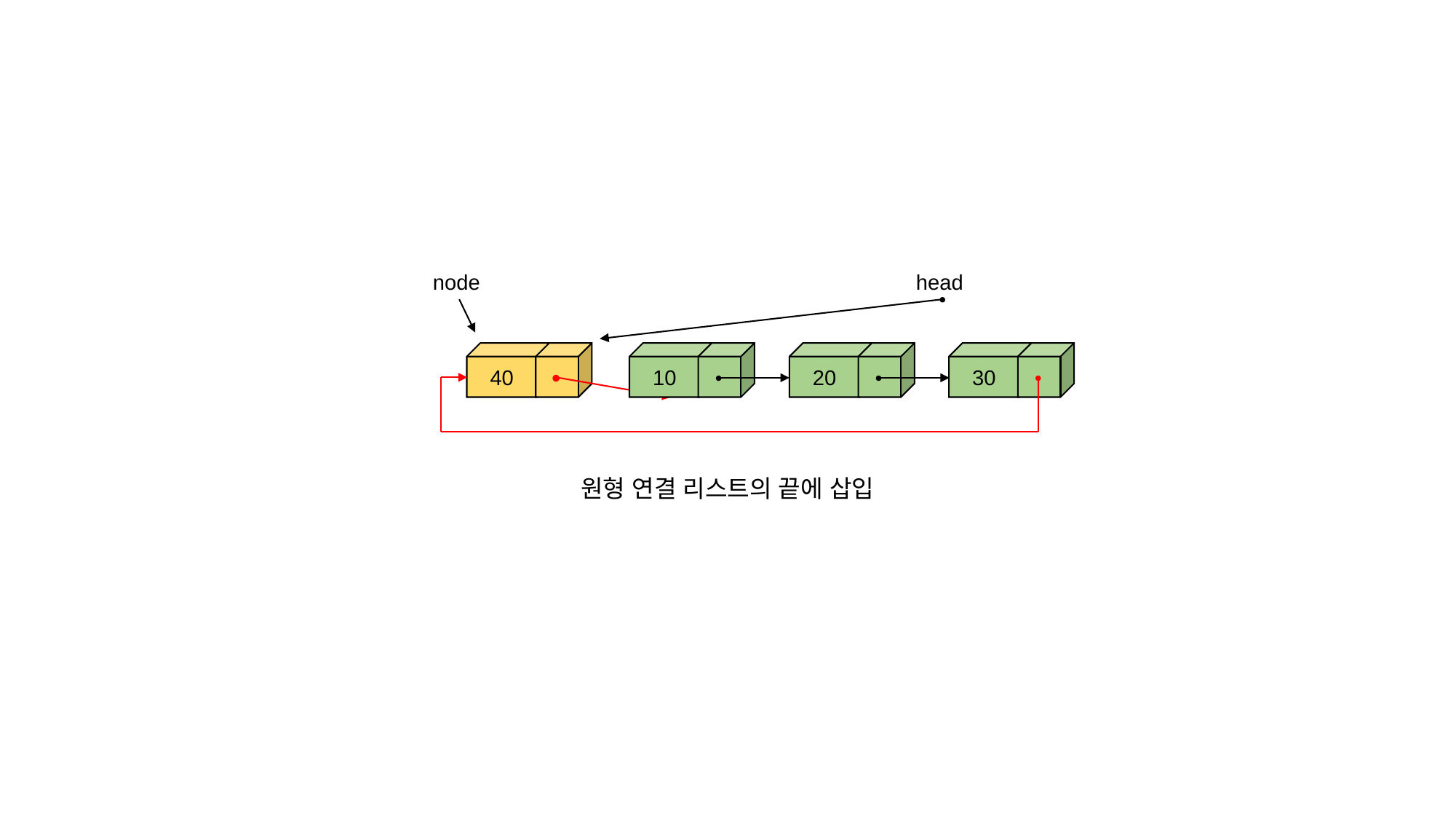

node
head

40

10

20

30

원형 연결 리스트의 끝에 삽입